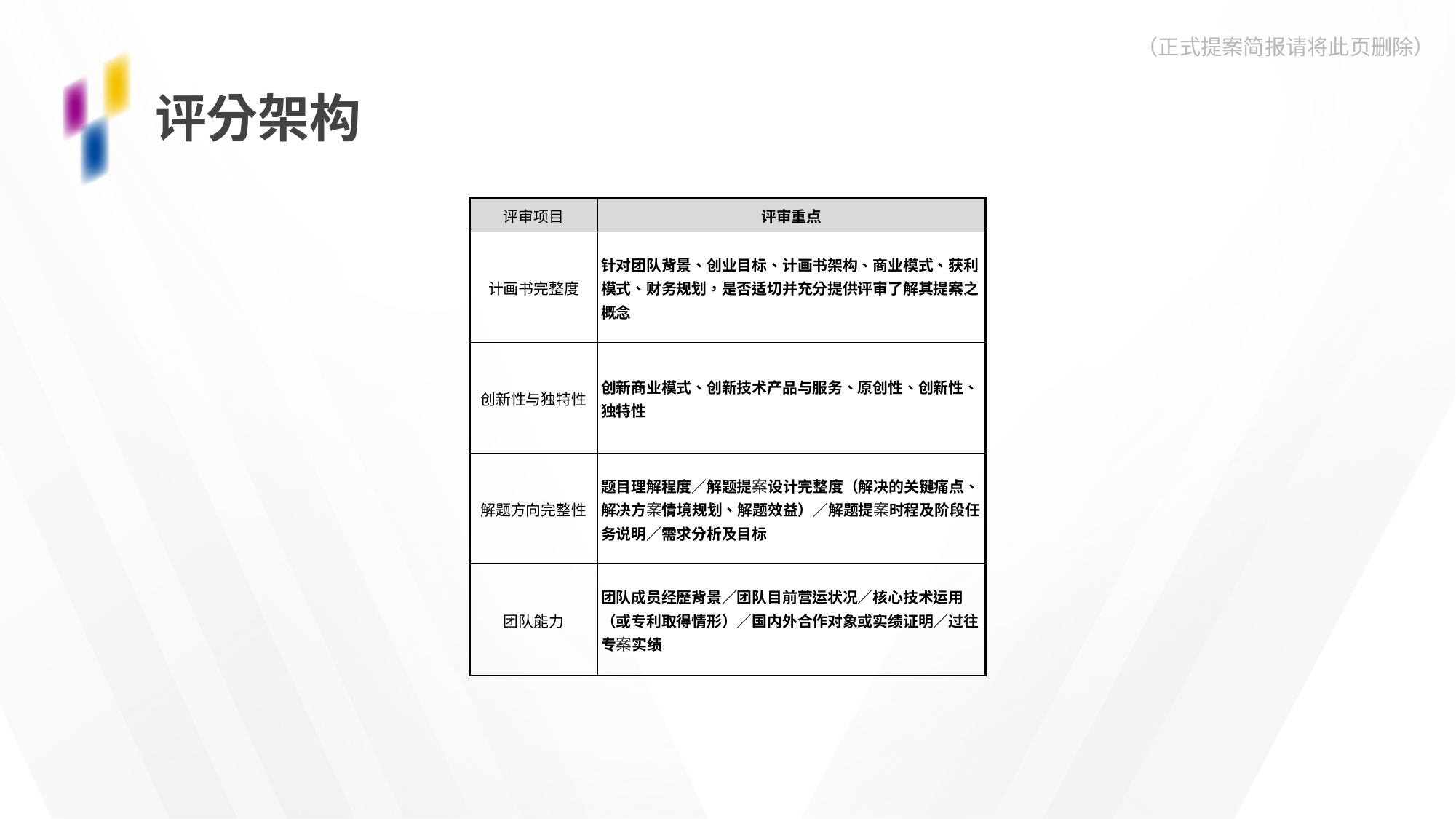

（正式提案简报请将此页删除）
# 评分架构
| 评审项目 | 评审重点 |
| --- | --- |
| 计画书完整度 | 针对团队背景、创业目标、计画书架构、商业模式、获利模式、财务规划，是否适切并充分提供评审了解其提案之概念 |
| 创新性与独特性 | 创新商业模式、创新技术产品与服务、原创性、创新性、独特性 |
| 解题方向完整性 | 题目理解程度／解题提案设计完整度（解决的关键痛点、解决方案情境规划、解题效益）／解题提案时程及阶段任务说明／需求分析及目标 |
| 团队能力 | 团队成员经歷背景／团队目前营运状况／核心技术运用（或专利取得情形）／国内外合作对象或实绩证明／过往专案实绩 |